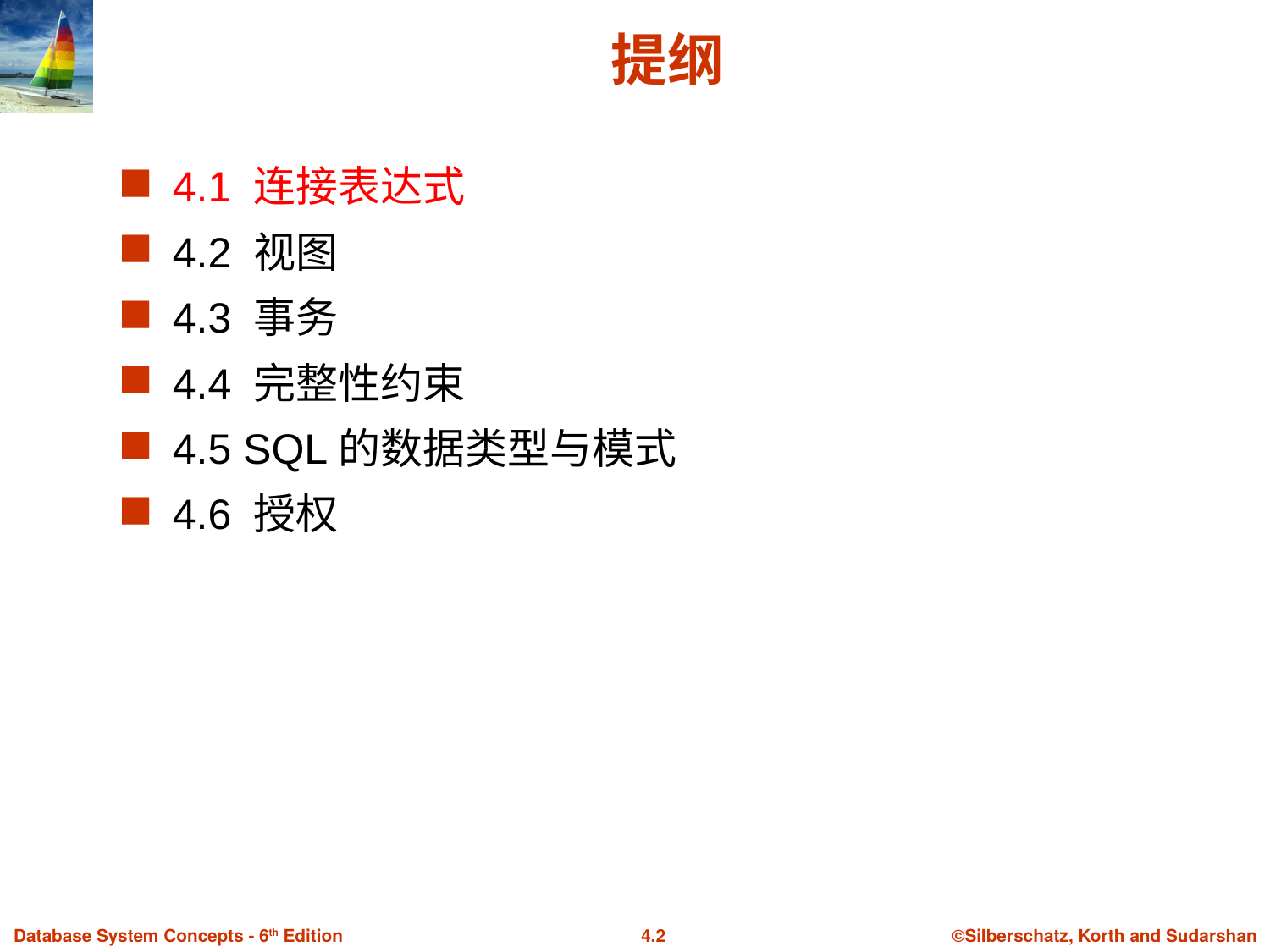

# 提纲
4.1 连接表达式
4.2 视图
4.3 事务
4.4 完整性约束
4.5 SQL的数据类型与模式
4.6 授权